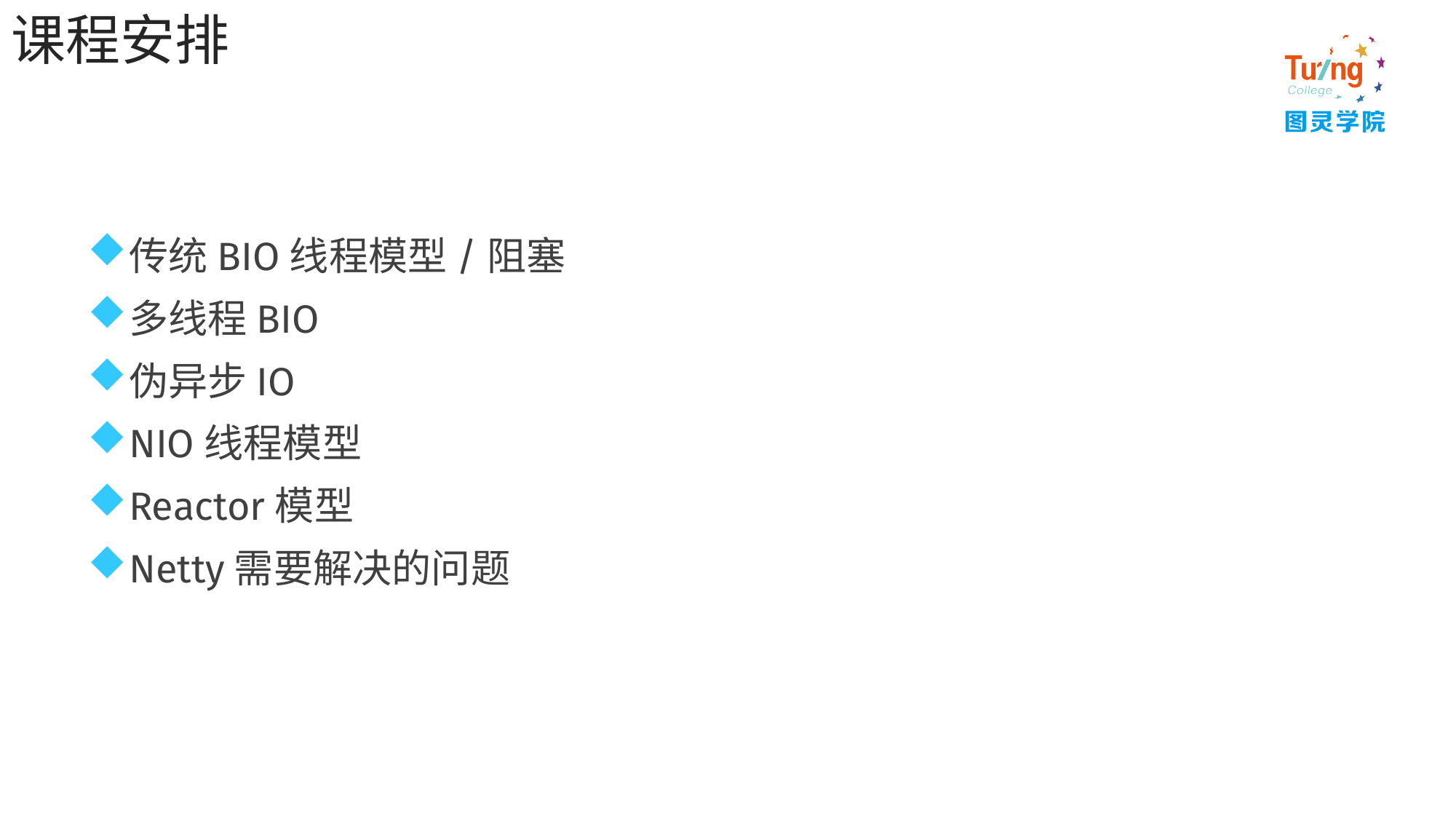

# 课程安排
传统BIO线程模型/阻塞
多线程BIO
伪异步IO
NIO线程模型
Reactor模型
Netty需要解决的问题